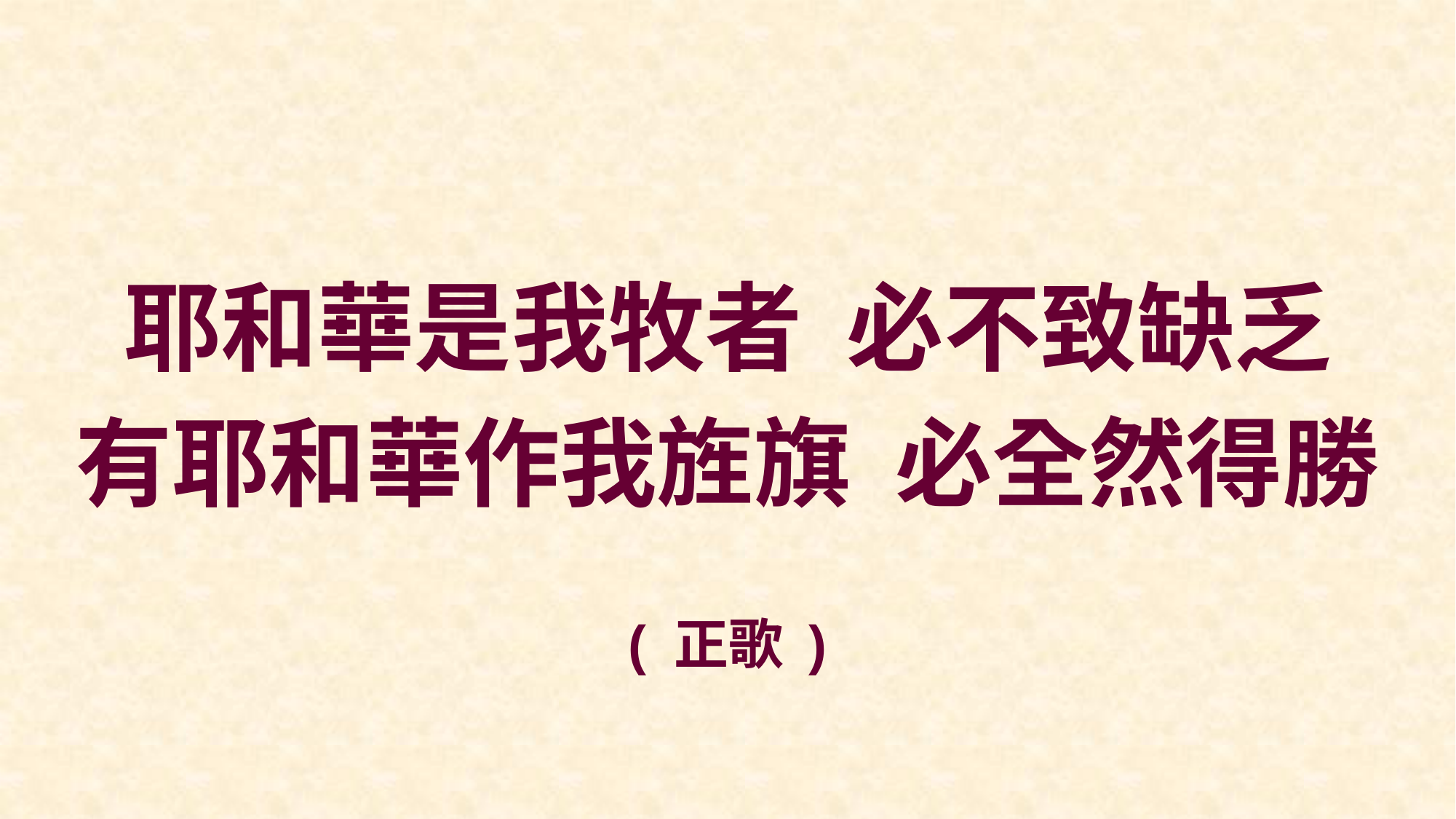

耶和華是我牧者  必不致缺乏
有耶和華作我旌旗  必全然得勝
( 正歌 )